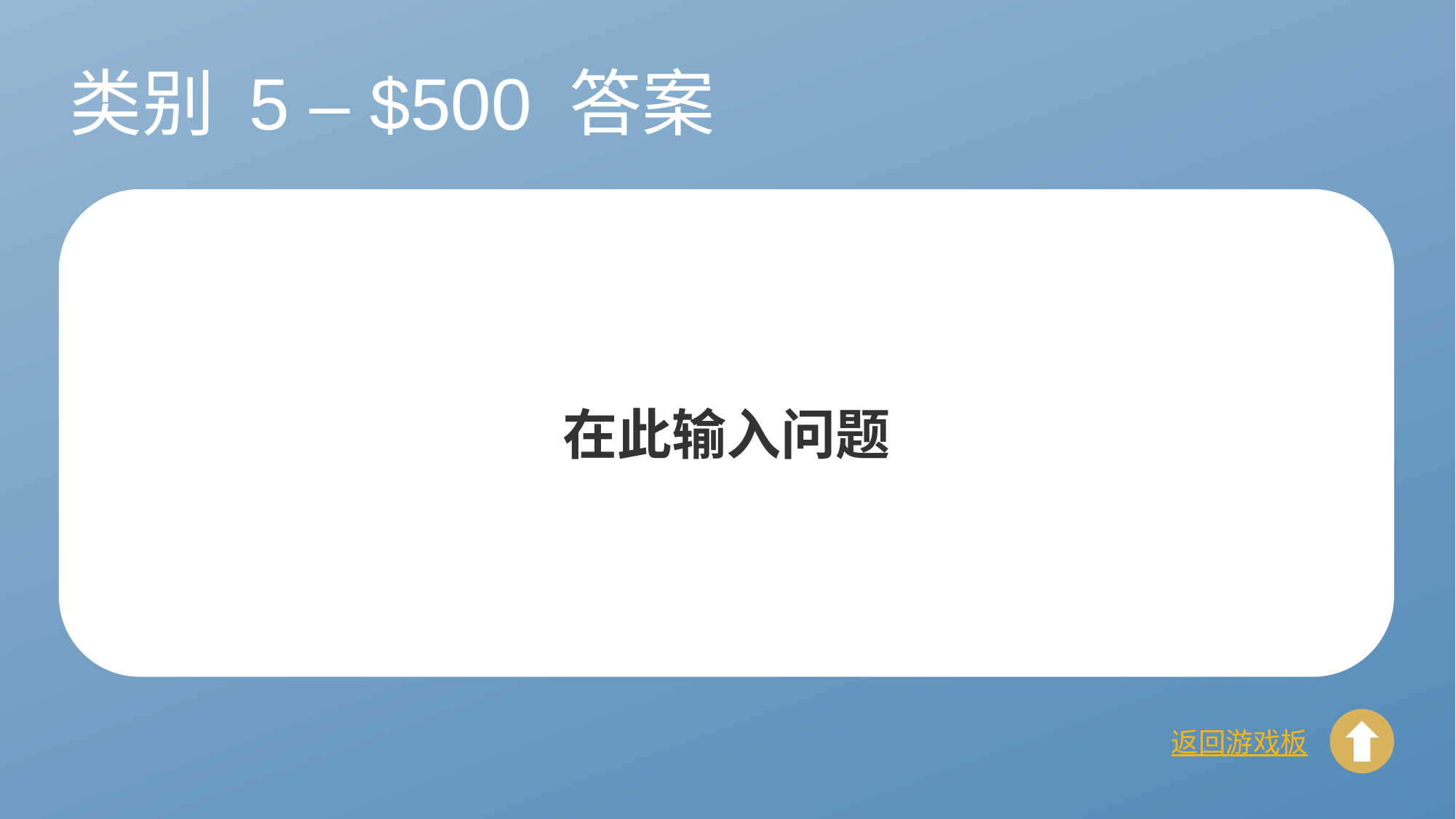

# 类别 5 – $500 答案
在此输入问题

返回游戏板